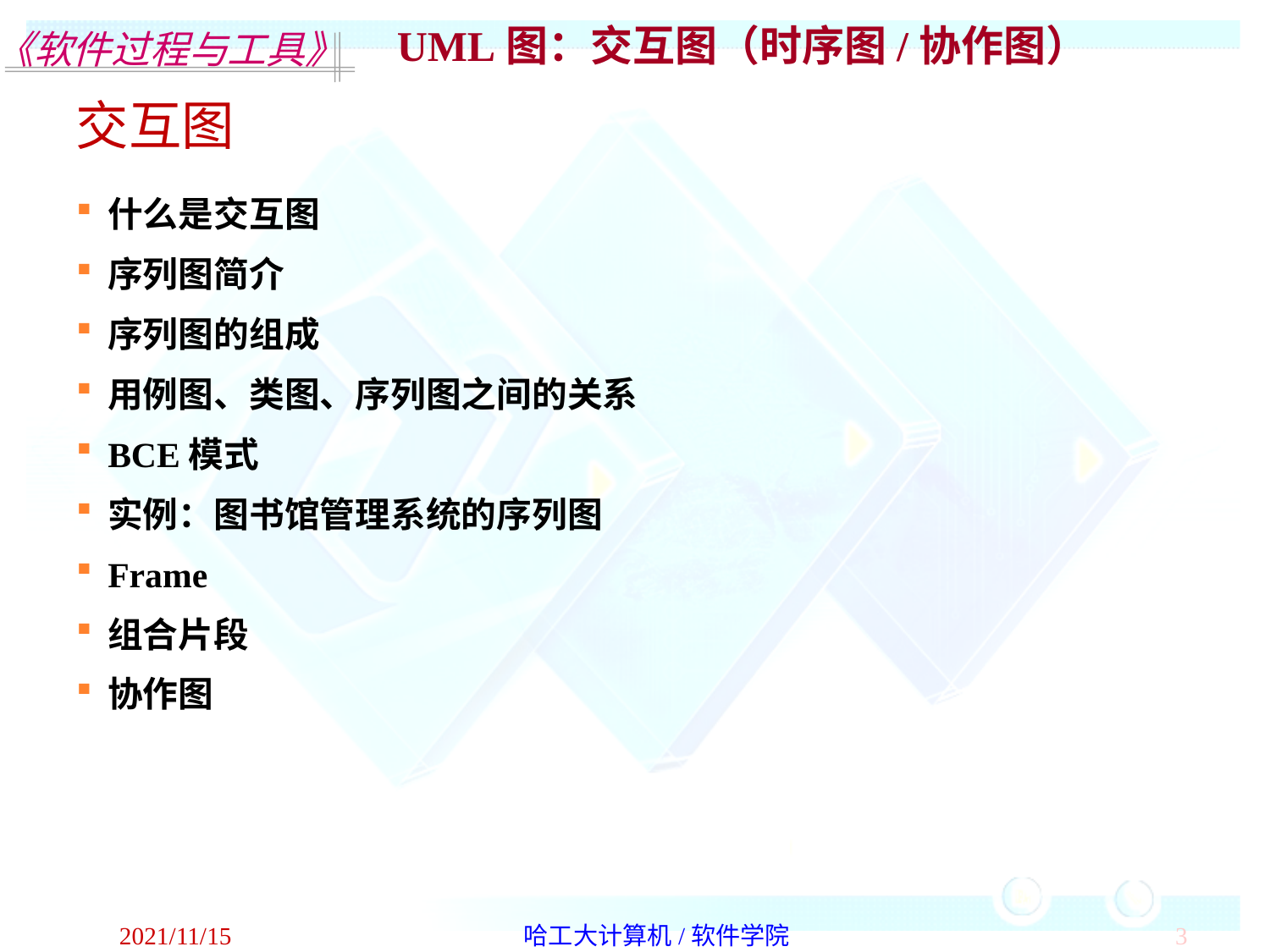

UML图：交互图（时序图/协作图）
交互图
什么是交互图
序列图简介
序列图的组成
用例图、类图、序列图之间的关系
BCE模式
实例：图书馆管理系统的序列图
Frame
组合片段
协作图